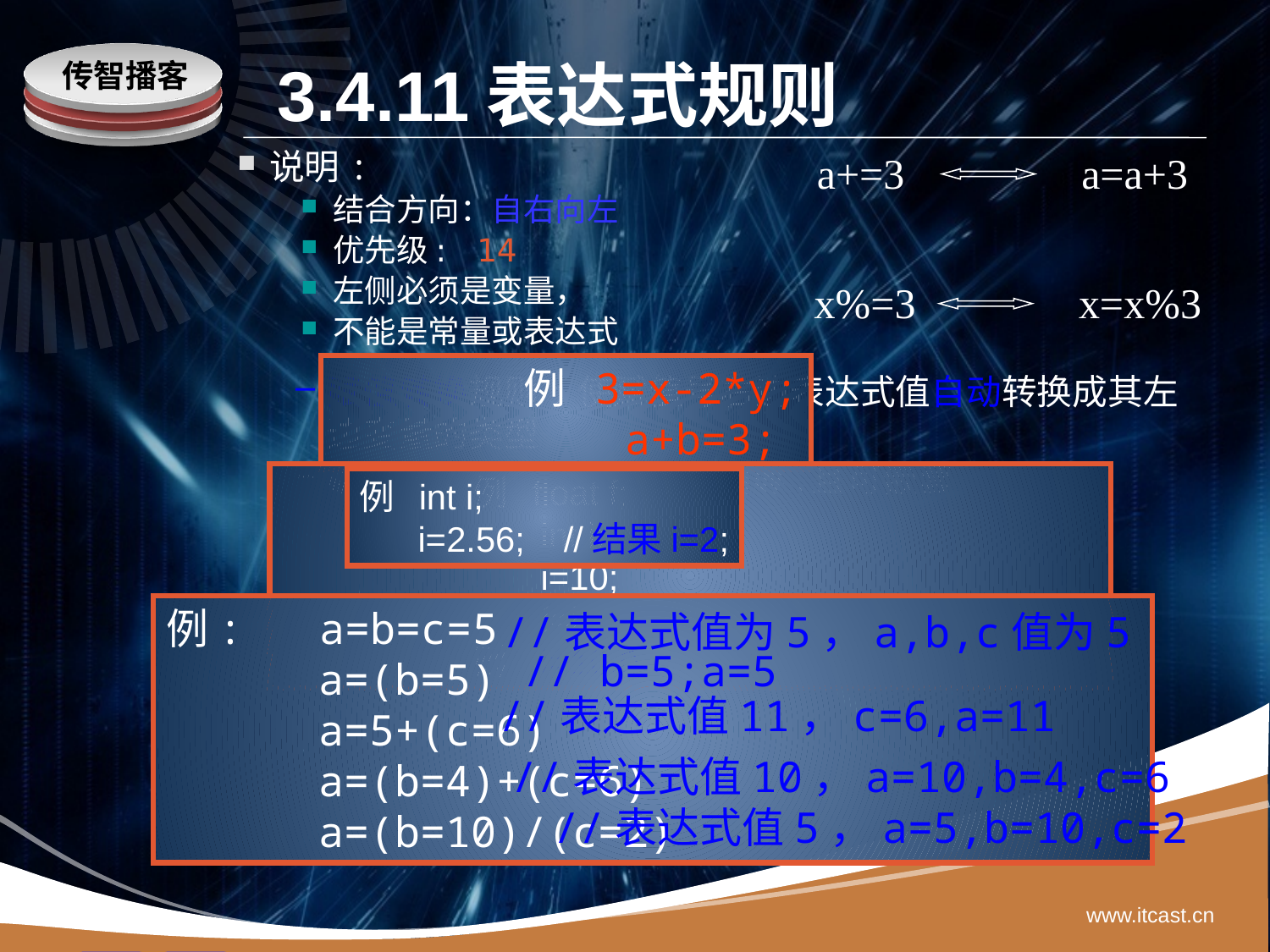

# 3.4.11表达式规则
a+=3
a=a+3

说明:
结合方向：自右向左
优先级:   14
左侧必须是变量，
不能是常量或表达式

x%=3
x=x%3

例  3=x-2*y;
    a+b=3;
赋值转换规则:使赋值号右边表达式值自动转换成其左边变量的类型
赋值表达式的值与变量值相等,且可嵌套
例  float f;
       int i;
       i=10;
       f=i;
则   f=10.0
例  int i;
      i=2.56;    //结果i=2;
例:   a=b=c=5
      a=(b=5)
      a=5+(c=6)
      a=(b=4)+(c=6)
      a=(b=10)/(c=2)
//表达式值为5，a,b,c值为5
// b=5;a=5
//表达式值11，c=6,a=11
//表达式值10，a=10,b=4,c=6
//表达式值5，a=5,b=10,c=2
www.itcast.cn
<
>